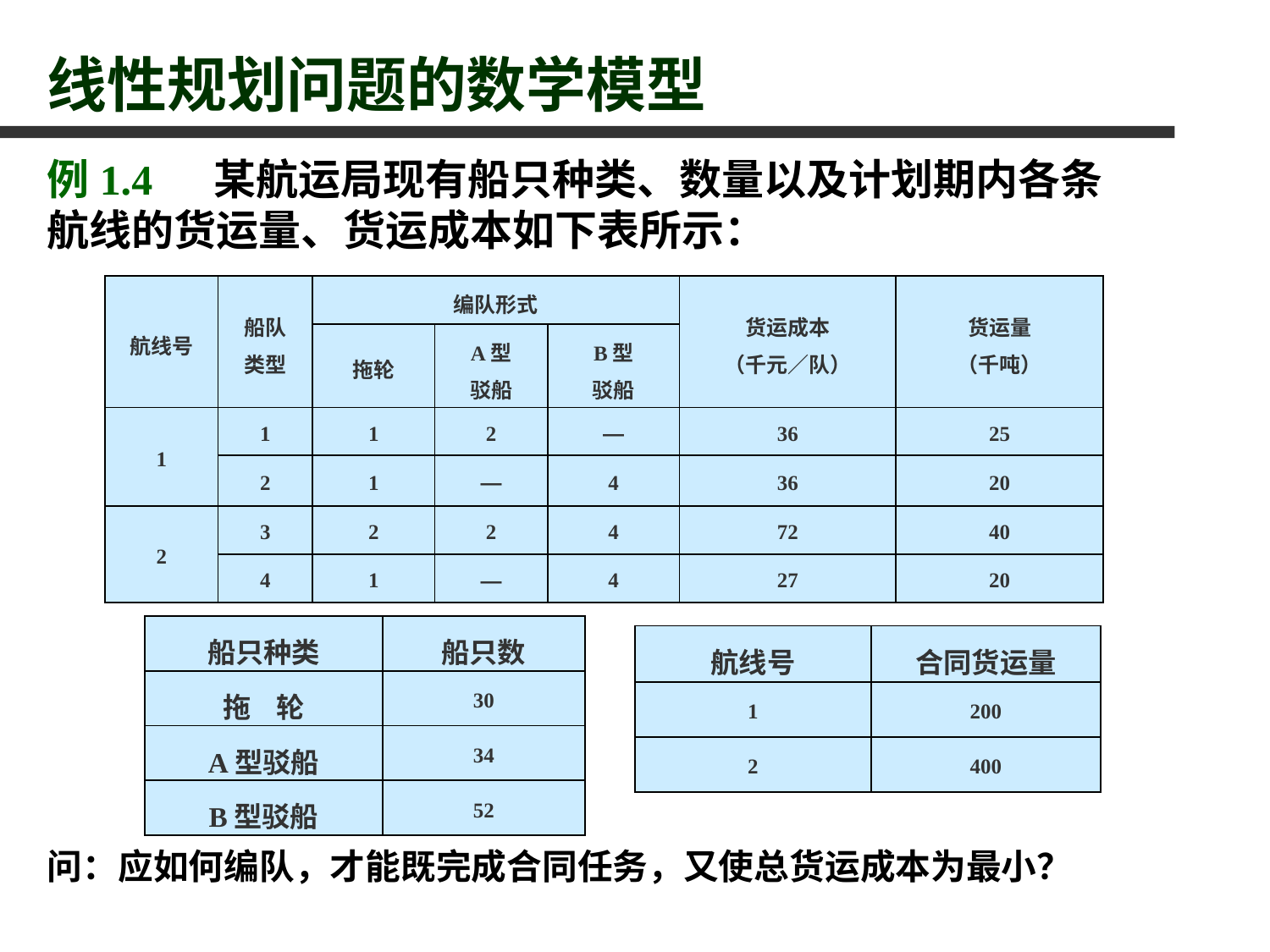

#
线性规划问题的数学模型
例1.4  某航运局现有船只种类、数量以及计划期内各条航线的货运量、货运成本如下表所示：

| 航线号 | 船队 类型 | 编队形式 |  |  | 货运成本 （千元／队） | 货运量 （千吨） |
| --- | --- | --- | --- | --- | --- | --- |
|  |  | 拖轮 | A型 驳船 | B型 驳船 |  |  |
| 1 | 1 | 1 | 2 | — | 36 | 25 |
|  | 2 | 1 | — | 4 | 36 | 20 |
| 2 | 3 | 2 | 2 | 4 | 72 | 40 |
|  | 4 | 1 | — | 4 | 27 | 20 |

| 船只种类 | 船只数 |
| --- | --- |
| 拖 轮 | 30 |
| A型驳船 | 34 |
| B型驳船 | 52 |
| 航线号 | 合同货运量 |
| --- | --- |
| 1 | 200 |
| 2 | 400 |
问：应如何编队，才能既完成合同任务，又使总货运成本为最小？